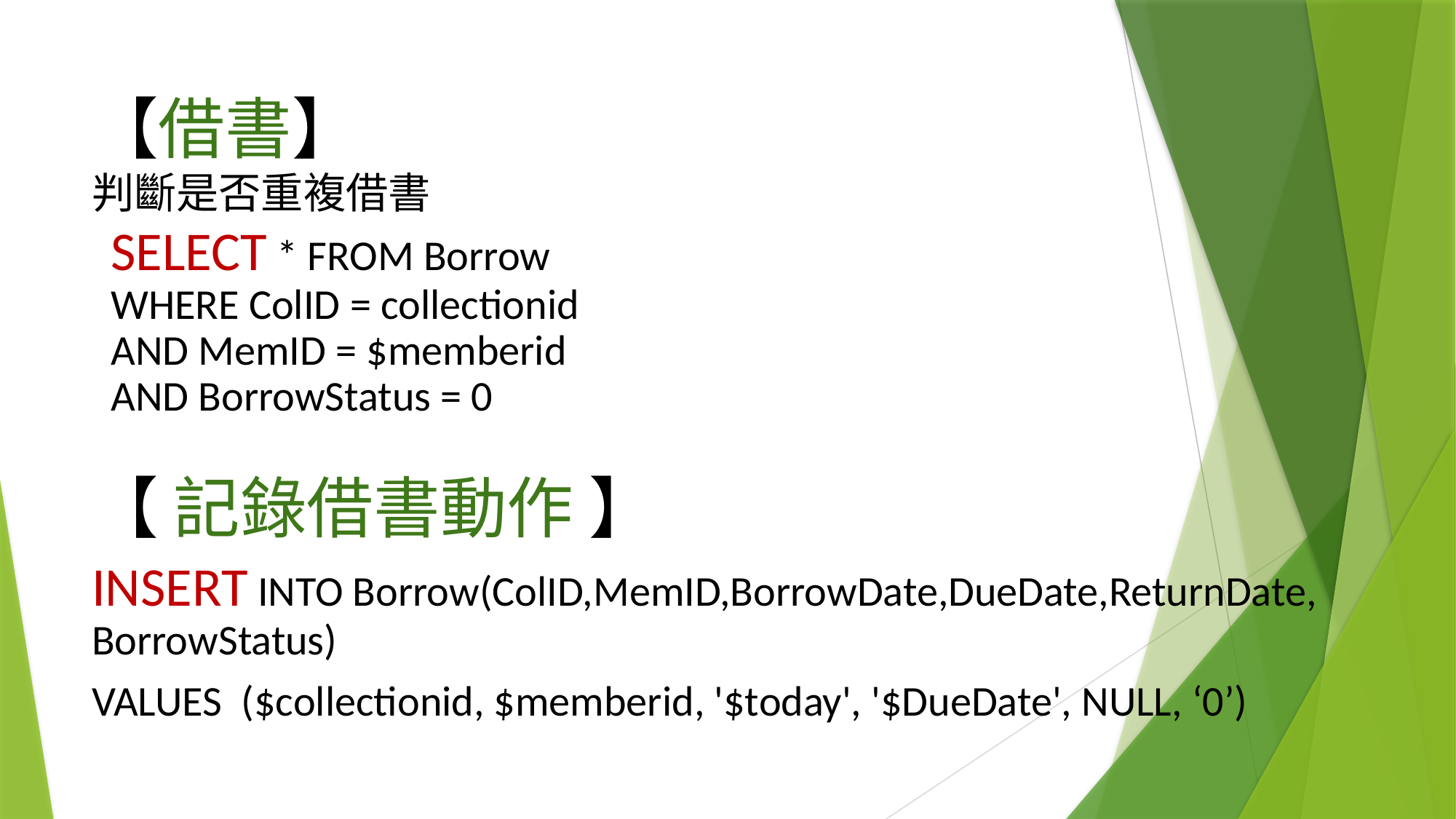

# 【借書】 判斷是否重複借書
SELECT * FROM Borrow
WHERE ColID = collectionid
AND MemID = $memberid
AND BorrowStatus = 0
【 記錄借書動作 】
INSERT INTO Borrow(ColID,MemID,BorrowDate,DueDate,ReturnDate, BorrowStatus)
VALUES  ($collectionid, $memberid, '$today', '$DueDate', NULL, ‘0’)